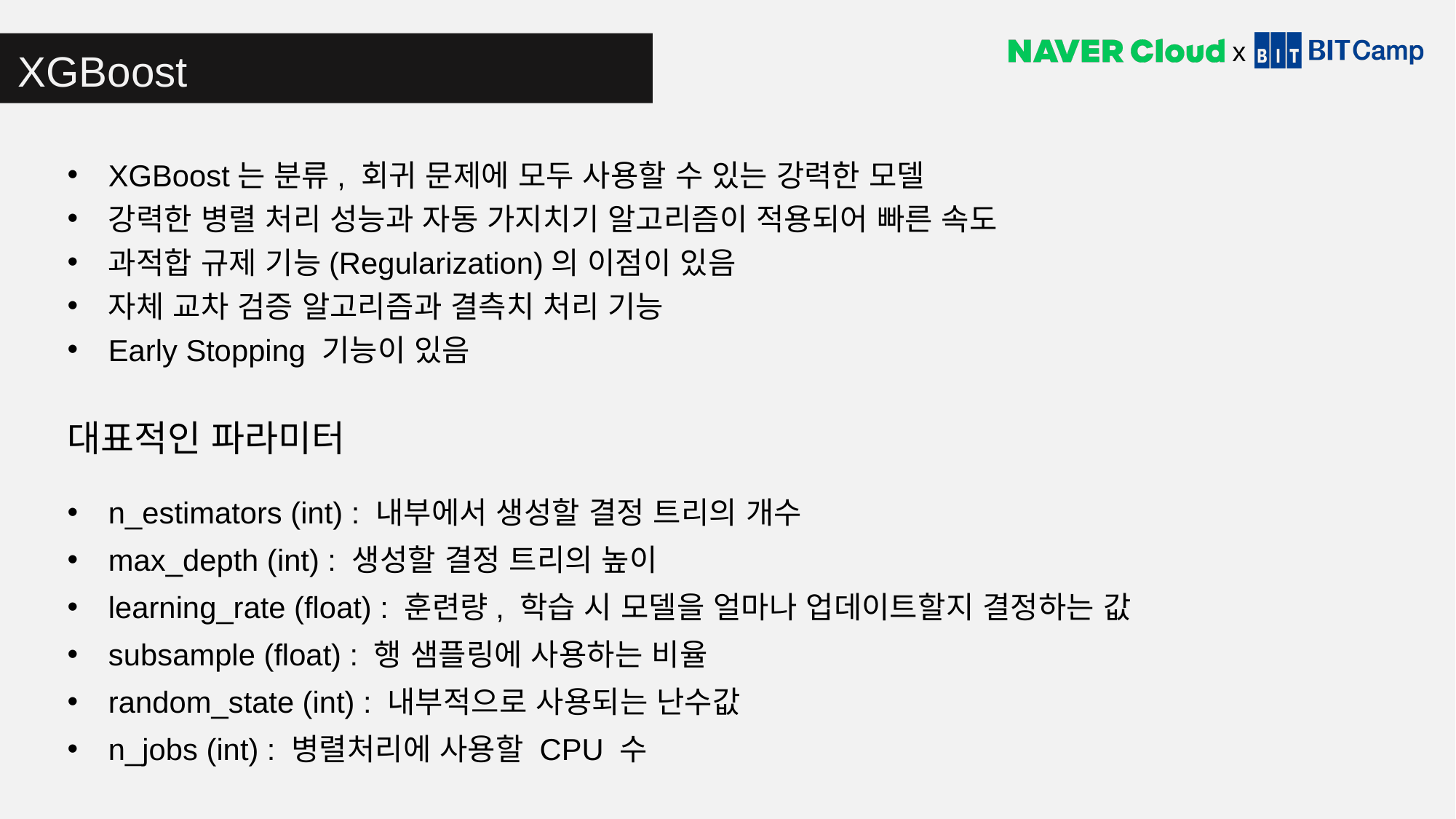

XGBoost
XGBoost는 분류, 회귀 문제에 모두 사용할 수 있는 강력한 모델
강력한 병렬 처리 성능과 자동 가지치기 알고리즘이 적용되어 빠른 속도
과적합 규제 기능(Regularization)의 이점이 있음
자체 교차 검증 알고리즘과 결측치 처리 기능
Early Stopping 기능이 있음
대표적인 파라미터
n_estimators (int) : 내부에서 생성할 결정 트리의 개수
max_depth (int) : 생성할 결정 트리의 높이
learning_rate (float) : 훈련량, 학습 시 모델을 얼마나 업데이트할지 결정하는 값
subsample (float) : 행 샘플링에 사용하는 비율
random_state (int) : 내부적으로 사용되는 난수값
n_jobs (int) : 병렬처리에 사용할 CPU 수